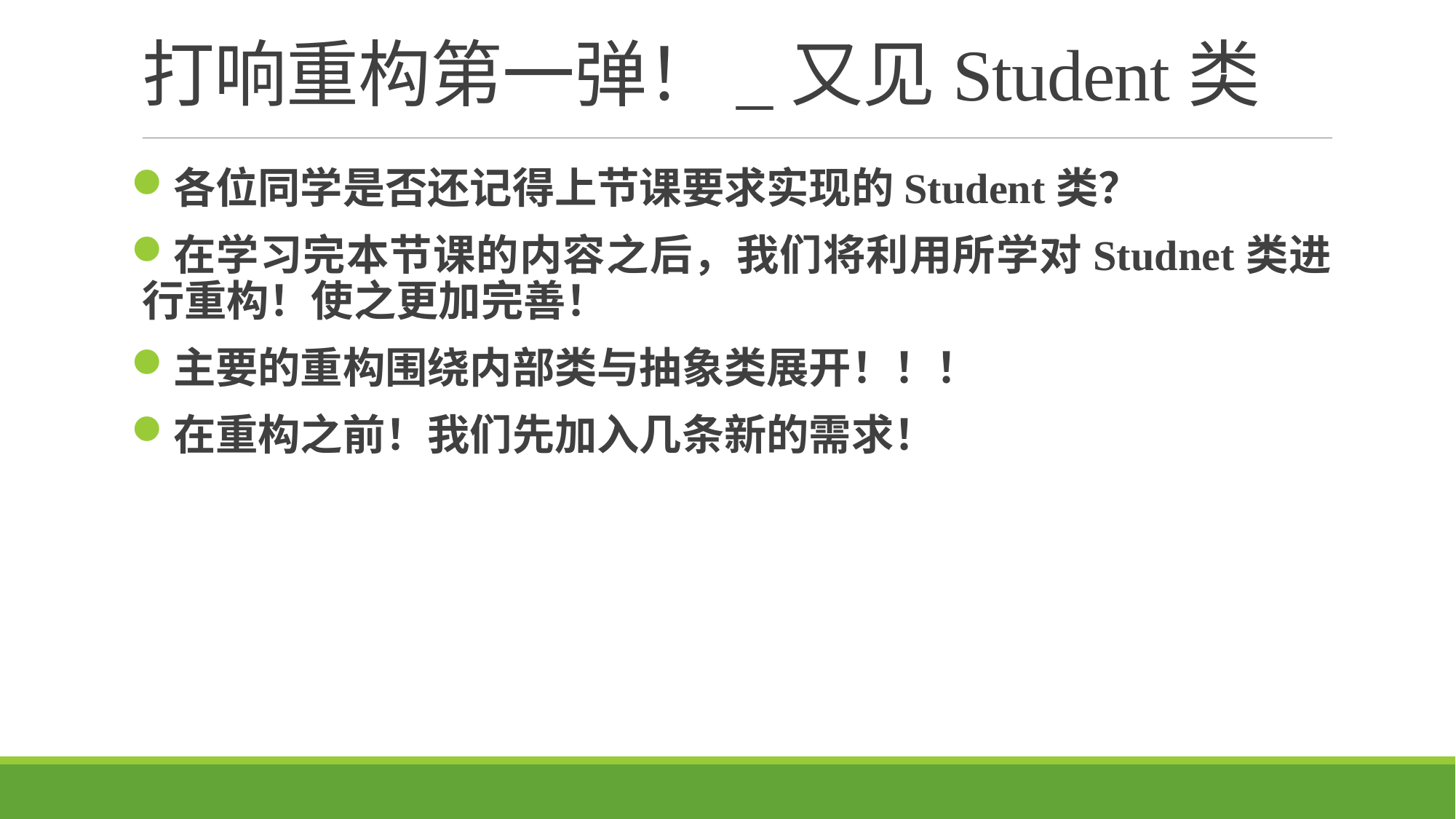

# 打响重构第一弹！_又见Student类
各位同学是否还记得上节课要求实现的Student类？
在学习完本节课的内容之后，我们将利用所学对Studnet类进行重构！使之更加完善！
主要的重构围绕内部类与抽象类展开！！！
在重构之前！我们先加入几条新的需求！